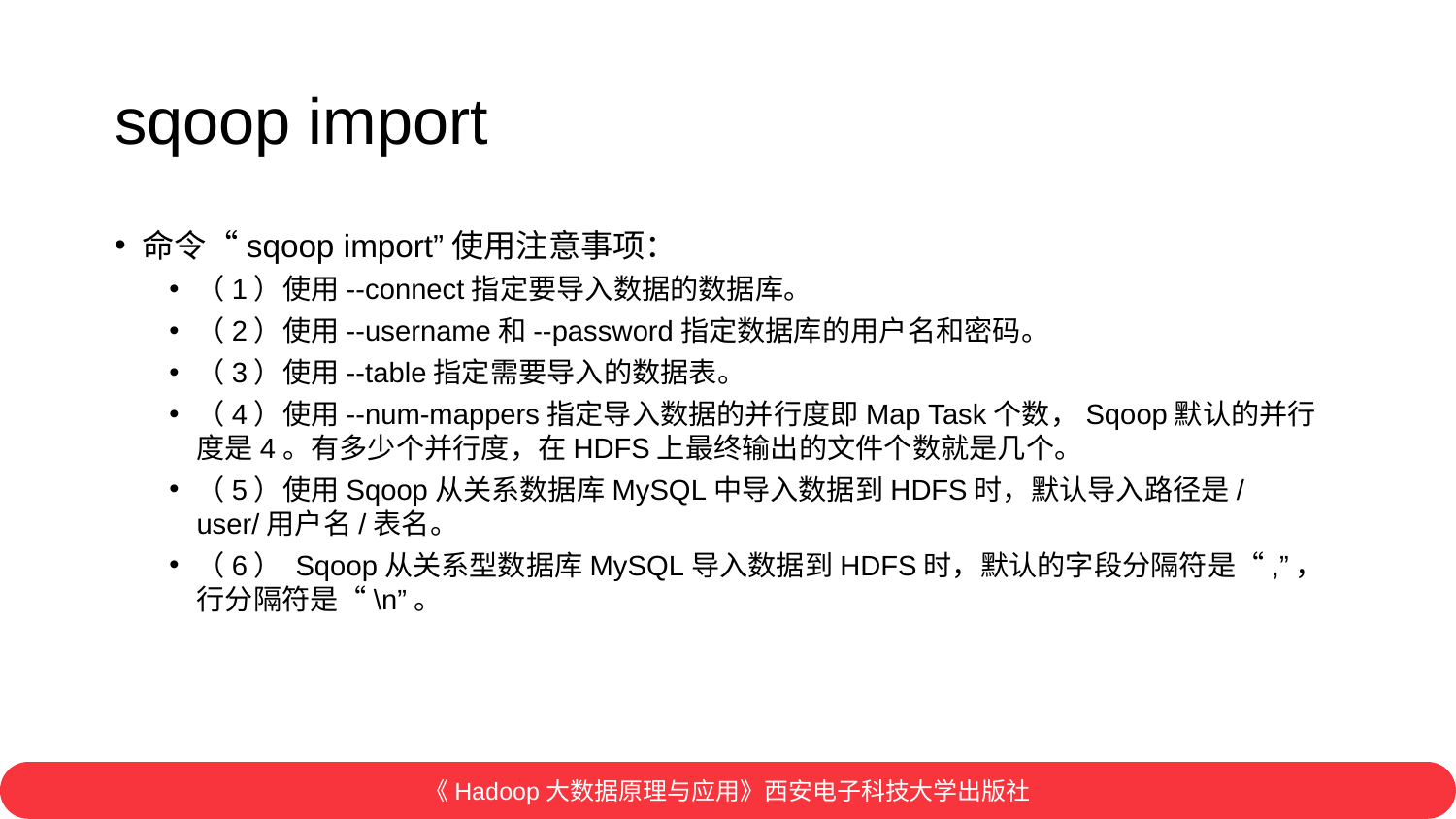

# sqoop import
命令“sqoop import”使用注意事项：
（1）使用--connect指定要导入数据的数据库。
（2）使用--username和--password指定数据库的用户名和密码。
（3）使用--table指定需要导入的数据表。
（4）使用--num-mappers指定导入数据的并行度即Map Task个数，Sqoop默认的并行度是4。有多少个并行度，在HDFS上最终输出的文件个数就是几个。
（5）使用Sqoop从关系数据库MySQL中导入数据到HDFS时，默认导入路径是/user/用户名/表名。
（6） Sqoop从关系型数据库MySQL导入数据到HDFS时，默认的字段分隔符是“,”，行分隔符是“\n”。